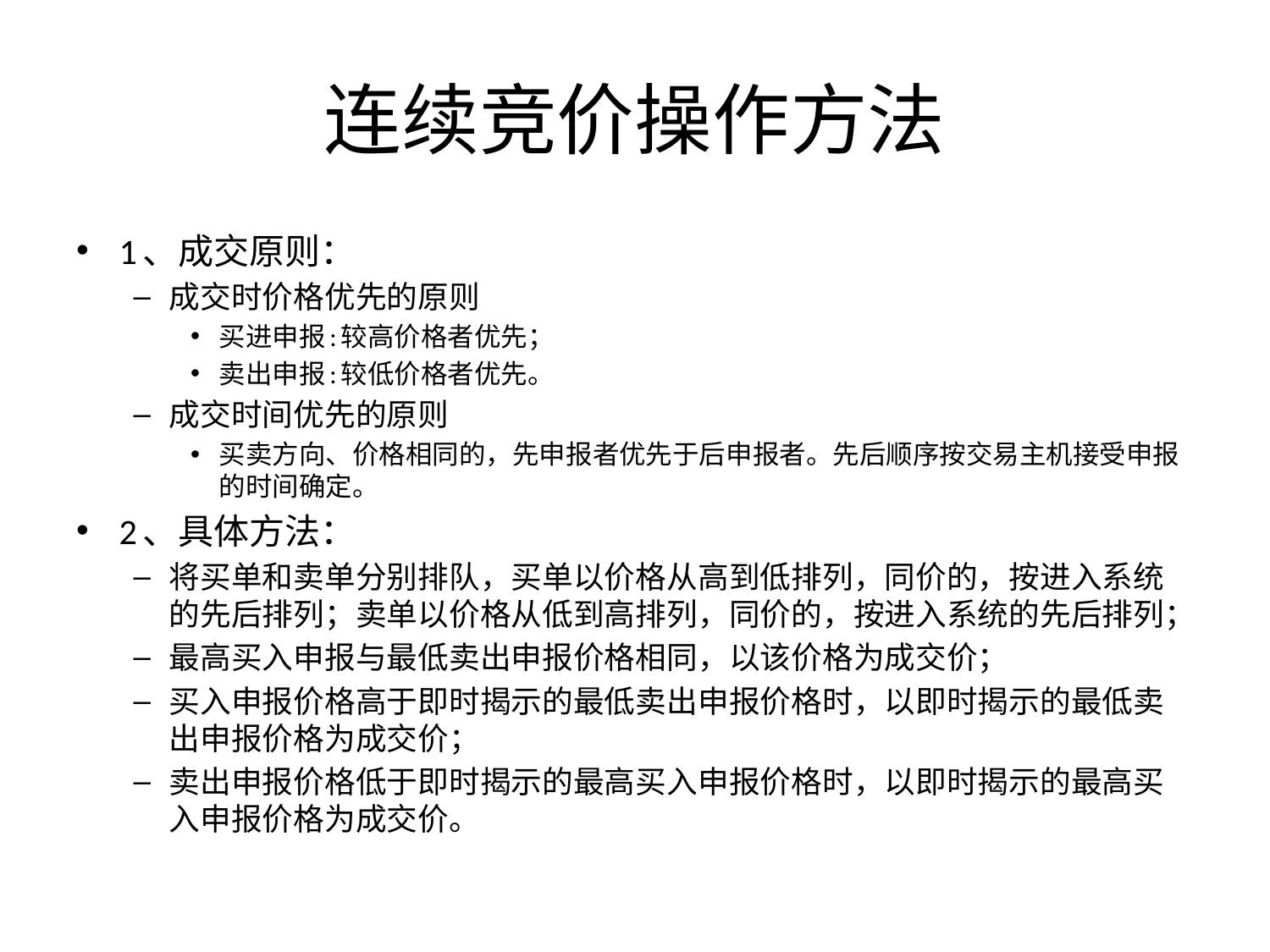

# 连续竞价操作方法
1、成交原则：
成交时价格优先的原则
买进申报:较高价格者优先；
卖出申报:较低价格者优先。
成交时间优先的原则
买卖方向、价格相同的，先申报者优先于后申报者。先后顺序按交易主机接受申报的时间确定。
2、具体方法：
将买单和卖单分别排队，买单以价格从高到低排列，同价的，按进入系统的先后排列；卖单以价格从低到高排列，同价的，按进入系统的先后排列；
最高买入申报与最低卖出申报价格相同，以该价格为成交价；
买入申报价格高于即时揭示的最低卖出申报价格时，以即时揭示的最低卖出申报价格为成交价；
卖出申报价格低于即时揭示的最高买入申报价格时，以即时揭示的最高买入申报价格为成交价。